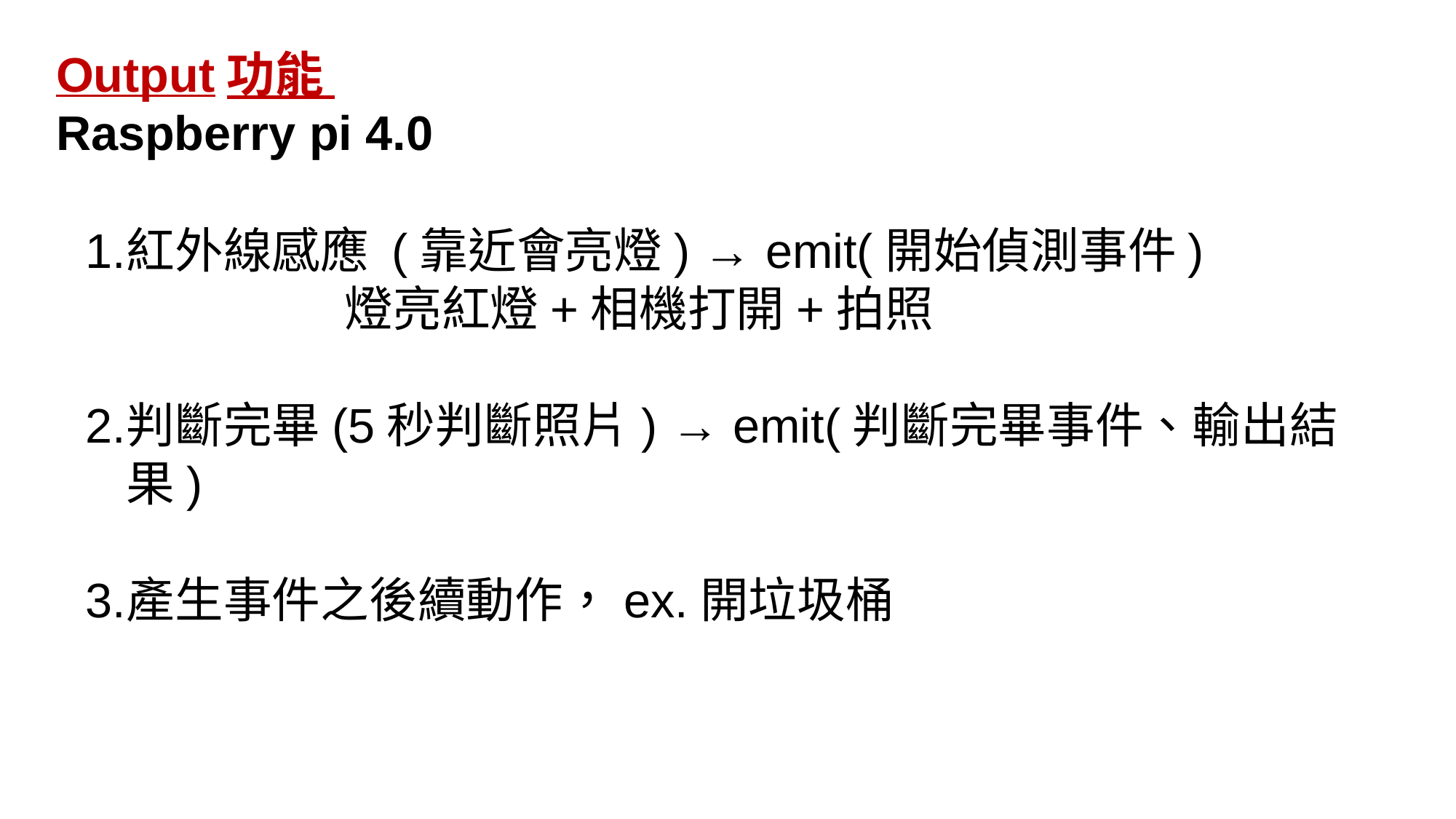

Output功能
Raspberry pi 4.0
紅外線感應 (靠近會亮燈) → emit(開始偵測事件)
		燈亮紅燈+相機打開+拍照

判斷完畢(5秒判斷照片) → emit(判斷完畢事件、輸出結果)

產生事件之後續動作，ex.開垃圾桶